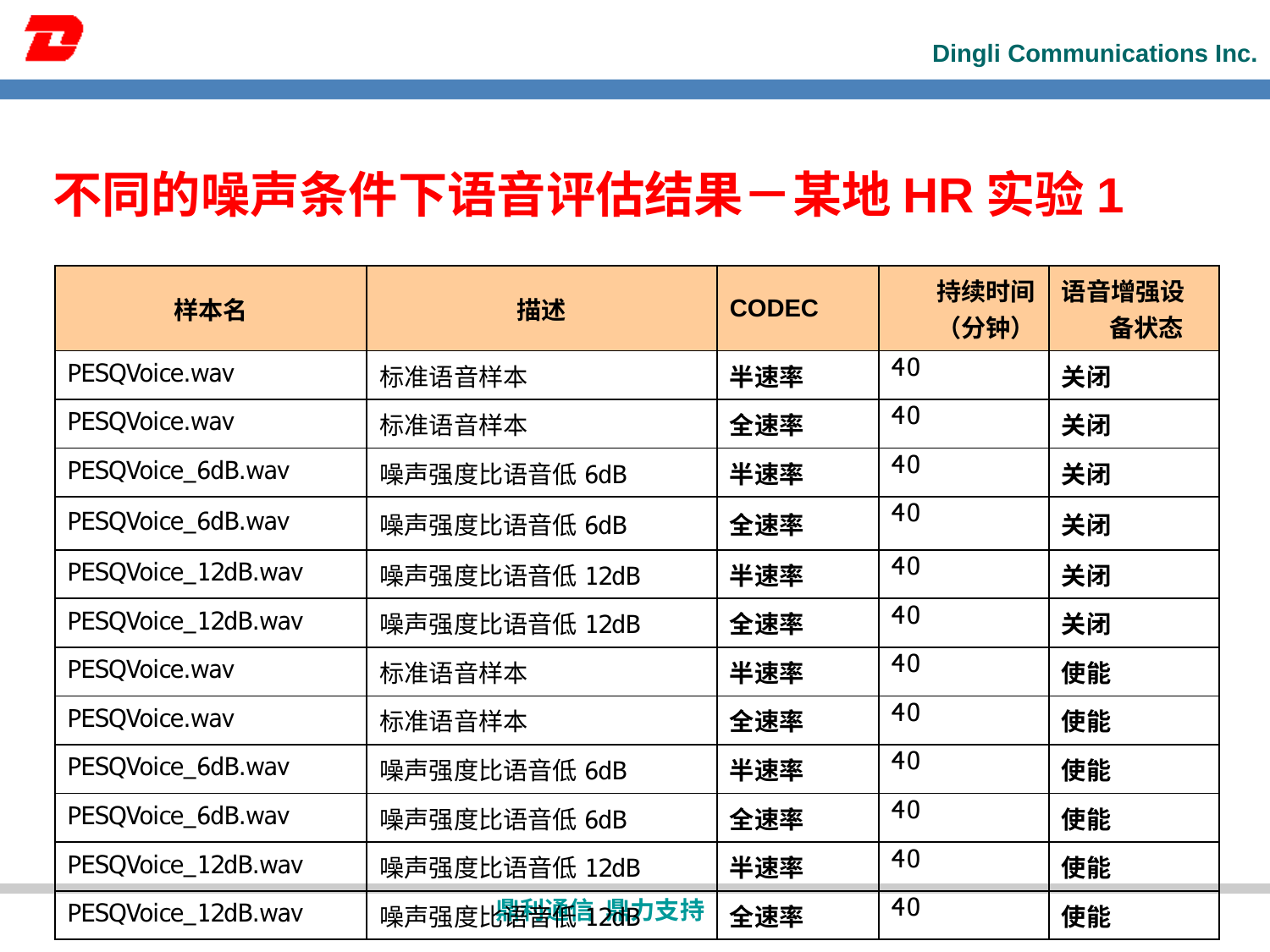

# 不同的噪声条件下语音评估结果－某地HR实验1
| 样本名 | 描述 | CODEC | 持续时间 （分钟） | 语音增强设备状态 |
| --- | --- | --- | --- | --- |
| PESQVoice.wav | 标准语音样本 | 半速率 | 40 | 关闭 |
| PESQVoice.wav | 标准语音样本 | 全速率 | 40 | 关闭 |
| PESQVoice\_6dB.wav | 噪声强度比语音低6dB | 半速率 | 40 | 关闭 |
| PESQVoice\_6dB.wav | 噪声强度比语音低6dB | 全速率 | 40 | 关闭 |
| PESQVoice\_12dB.wav | 噪声强度比语音低12dB | 半速率 | 40 | 关闭 |
| PESQVoice\_12dB.wav | 噪声强度比语音低12dB | 全速率 | 40 | 关闭 |
| PESQVoice.wav | 标准语音样本 | 半速率 | 40 | 使能 |
| PESQVoice.wav | 标准语音样本 | 全速率 | 40 | 使能 |
| PESQVoice\_6dB.wav | 噪声强度比语音低6dB | 半速率 | 40 | 使能 |
| PESQVoice\_6dB.wav | 噪声强度比语音低6dB | 全速率 | 40 | 使能 |
| PESQVoice\_12dB.wav | 噪声强度比语音低12dB | 半速率 | 40 | 使能 |
| PESQVoice\_12dB.wav | 噪声强度比语音低12dB | 全速率 | 40 | 使能 |